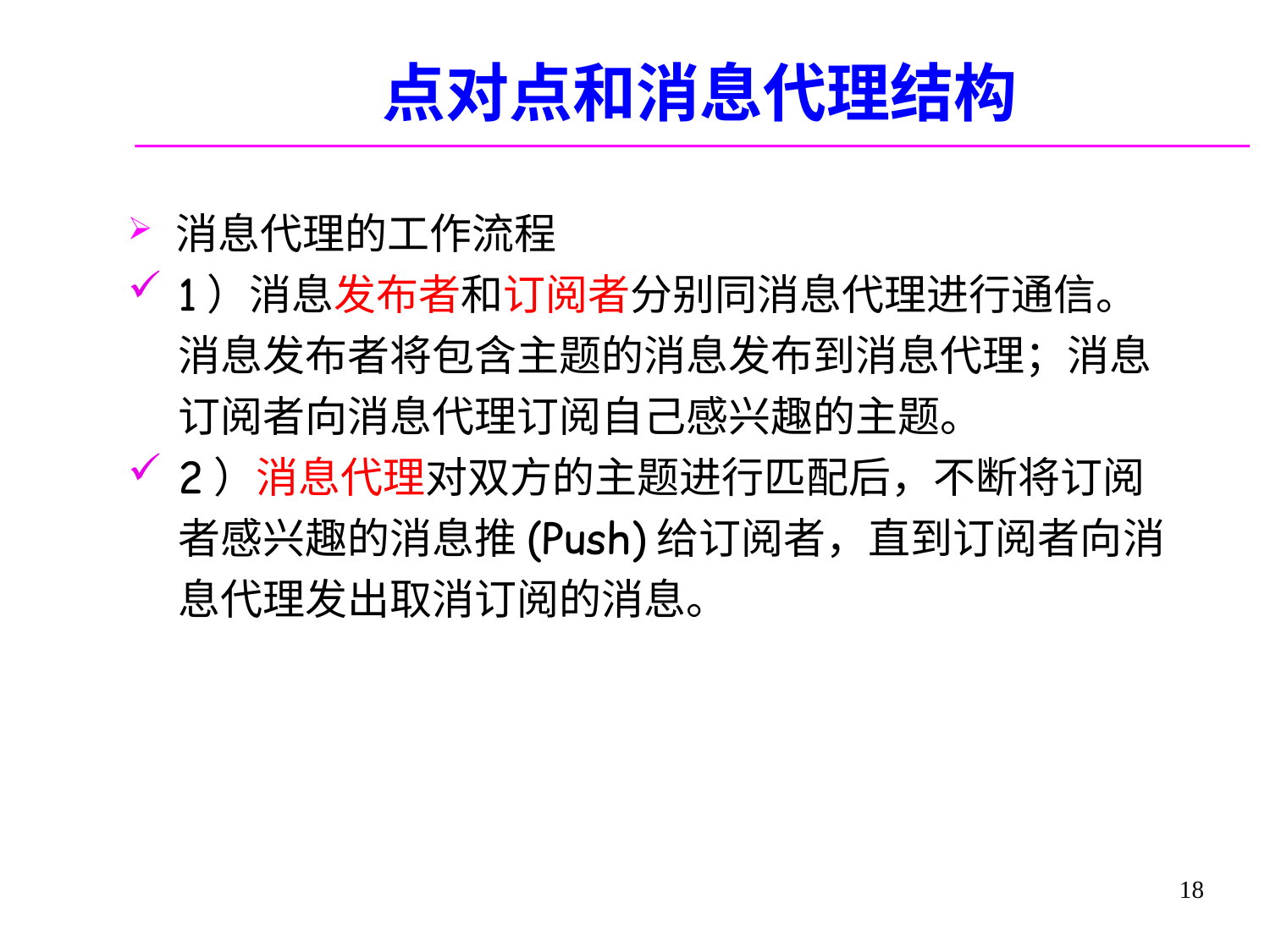

# 点对点和消息代理结构
消息代理的工作流程
1）消息发布者和订阅者分别同消息代理进行通信。消息发布者将包含主题的消息发布到消息代理；消息订阅者向消息代理订阅自己感兴趣的主题。
2）消息代理对双方的主题进行匹配后，不断将订阅者感兴趣的消息推(Push)给订阅者，直到订阅者向消息代理发出取消订阅的消息。

18